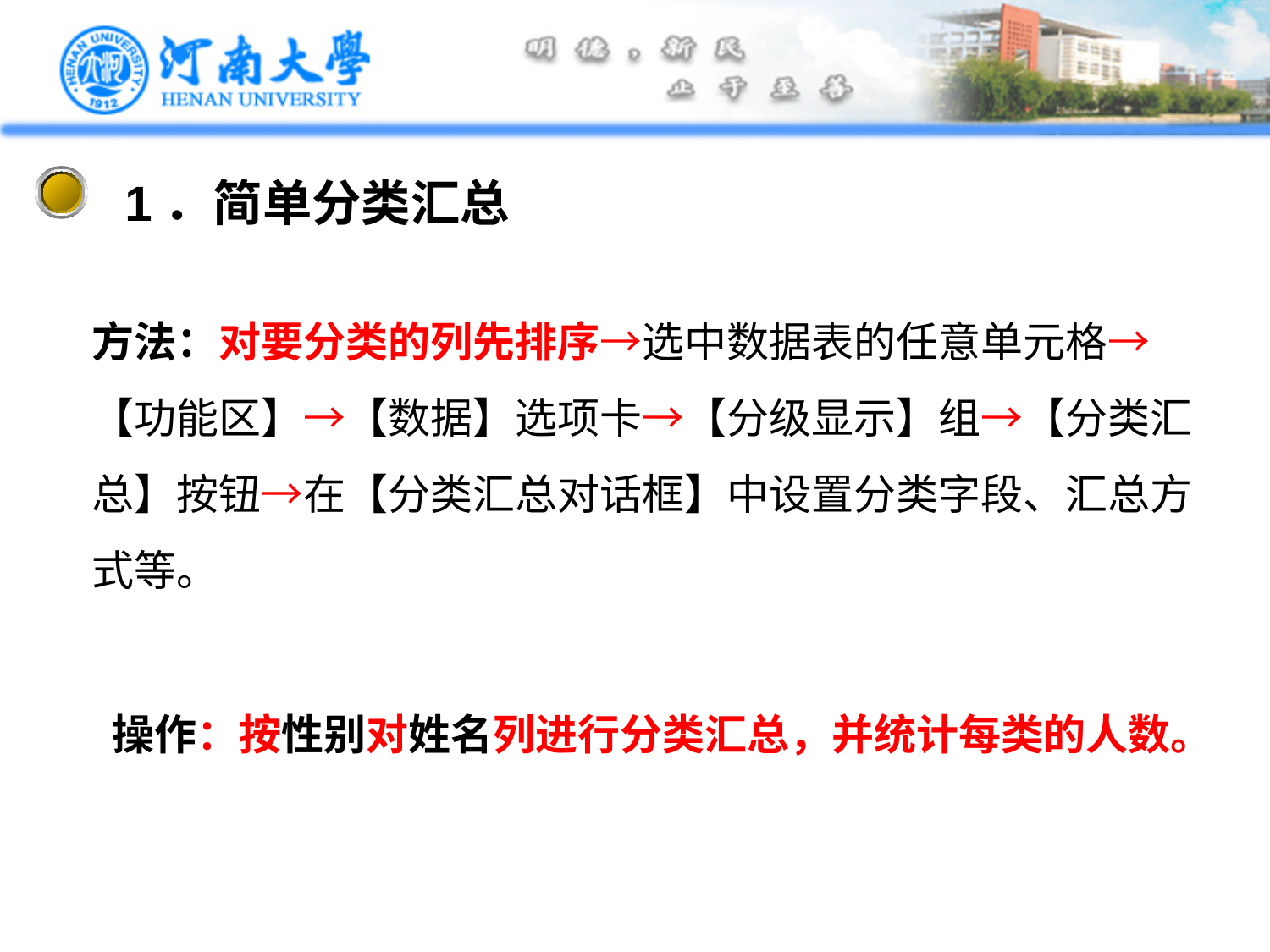

1．简单分类汇总

方法：对要分类的列先排序→选中数据表的任意单元格→【功能区】→【数据】选项卡→【分级显示】组→【分类汇总】按钮→在【分类汇总对话框】中设置分类字段、汇总方式等。

操作：按性别对姓名列进行分类汇总，并统计每类的人数。